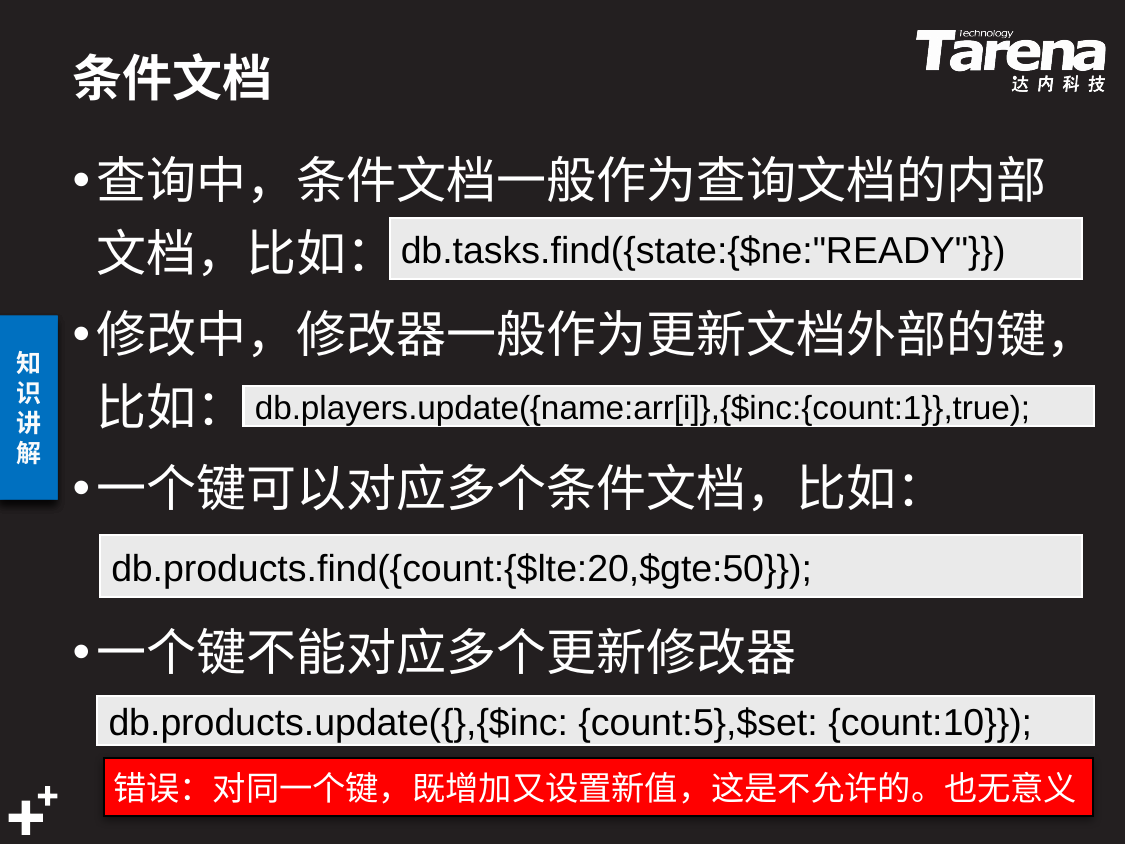

# 条件文档
查询中，条件文档一般作为查询文档的内部文档，比如：
修改中，修改器一般作为更新文档外部的键，比如：
一个键可以对应多个条件文档，比如：

一个键不能对应多个更新修改器

db.tasks.find({state:{$ne:"READY"}})
db.players.update({name:arr[i]},{$inc:{count:1}},true);
db.products.find({count:{$lte:20,$gte:50}});
db.products.update({},{$inc: {count:5},$set: {count:10}});
错误：对同一个键，既增加又设置新值，这是不允许的。也无意义